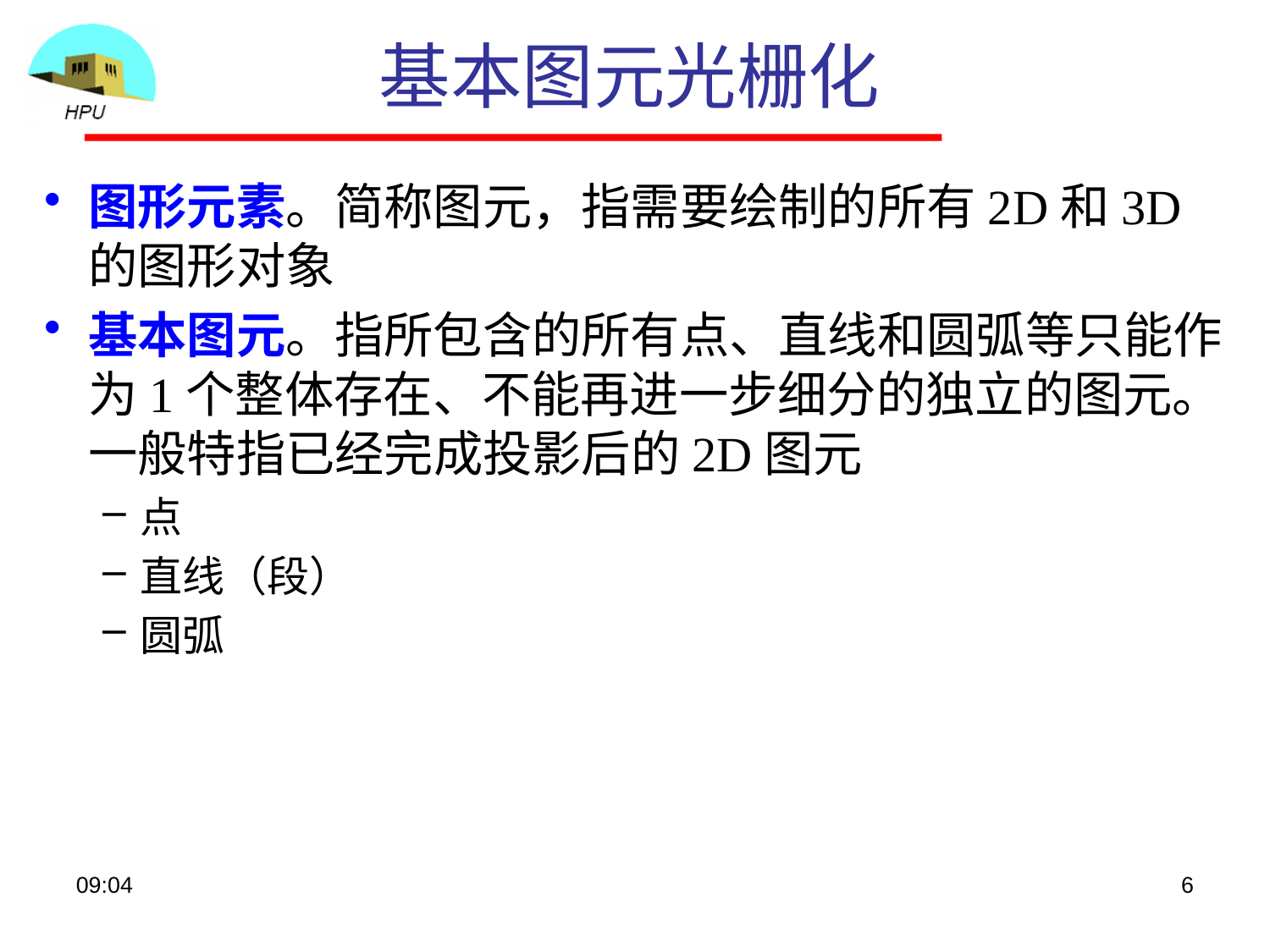

基本图元光栅化
图形元素。简称图元，指需要绘制的所有2D和3D的图形对象
基本图元。指所包含的所有点、直线和圆弧等只能作为1个整体存在、不能再进一步细分的独立的图元。一般特指已经完成投影后的2D图元
点
直线（段）
圆弧

09:04
6